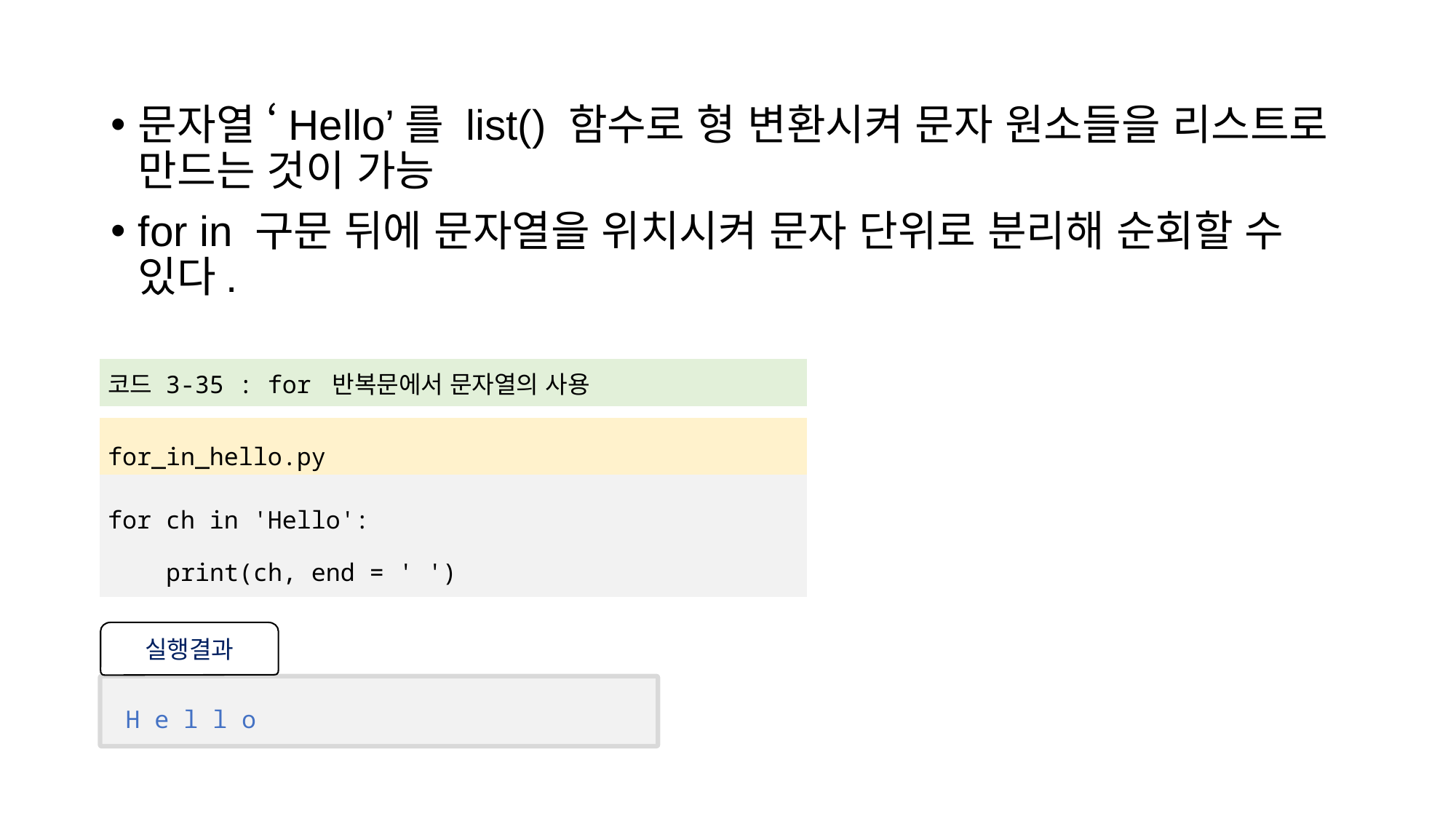

문자열 ‘Hello’를 list() 함수로 형 변환시켜 문자 원소들을 리스트로 만드는 것이 가능
for in 구문 뒤에 문자열을 위치시켜 문자 단위로 분리해 순회할 수 있다.

| 코드 3-35 : for 반복문에서 문자열의 사용 |
| --- |
|  |
| for\_in\_hello.py |
| for ch in 'Hello': print(ch, end = ' ') |
실행결과

H e l l o